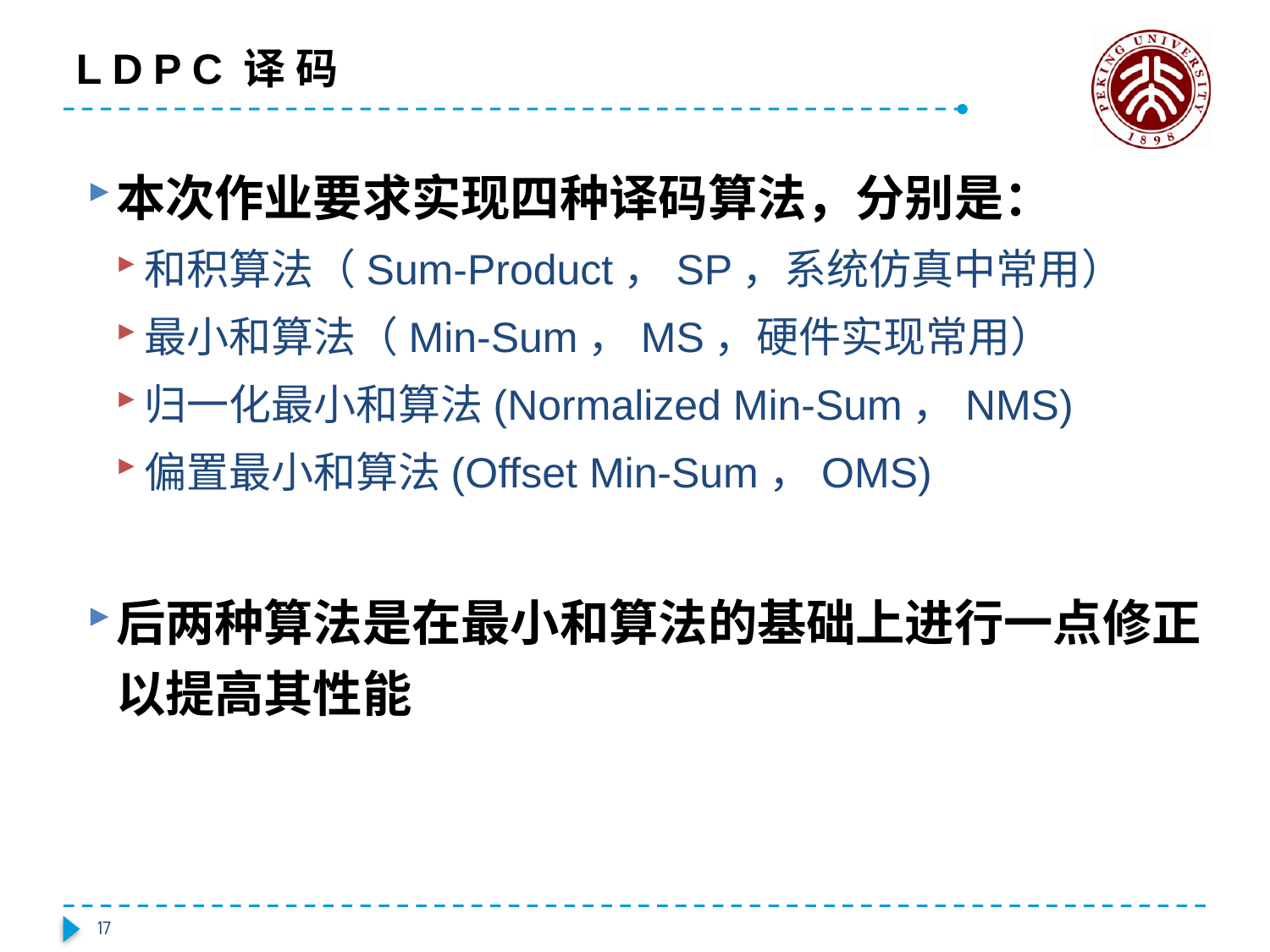

# LDPC译码
本次作业要求实现四种译码算法，分别是：
和积算法（Sum-Product，SP，系统仿真中常用）
最小和算法（Min-Sum，MS，硬件实现常用）
归一化最小和算法(Normalized Min-Sum，NMS)
偏置最小和算法(Offset Min-Sum，OMS)

后两种算法是在最小和算法的基础上进行一点修正以提高其性能
17